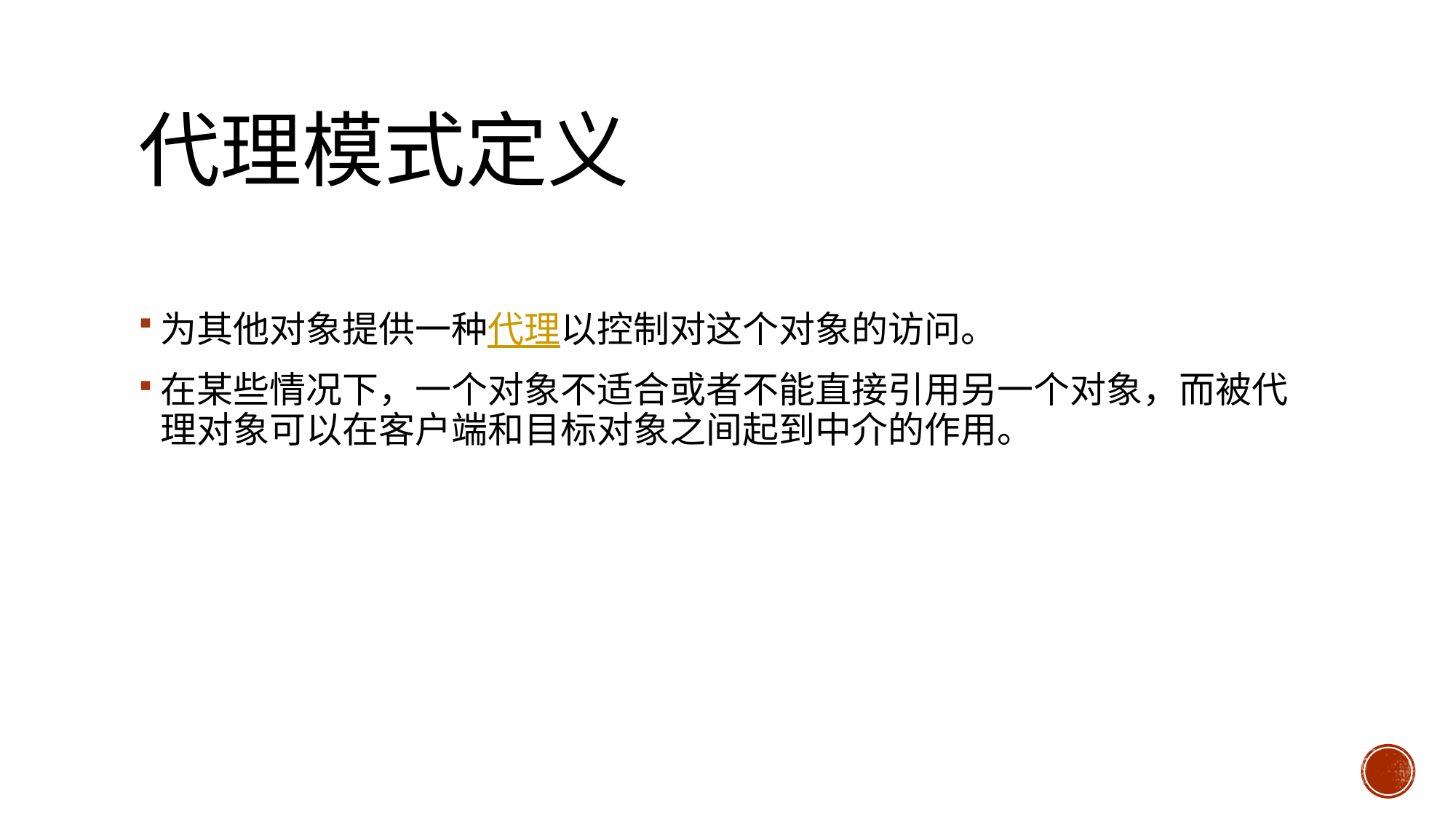

# 代理模式定义
为其他对象提供一种代理以控制对这个对象的访问。
在某些情况下，一个对象不适合或者不能直接引用另一个对象，而被代理对象可以在客户端和目标对象之间起到中介的作用。